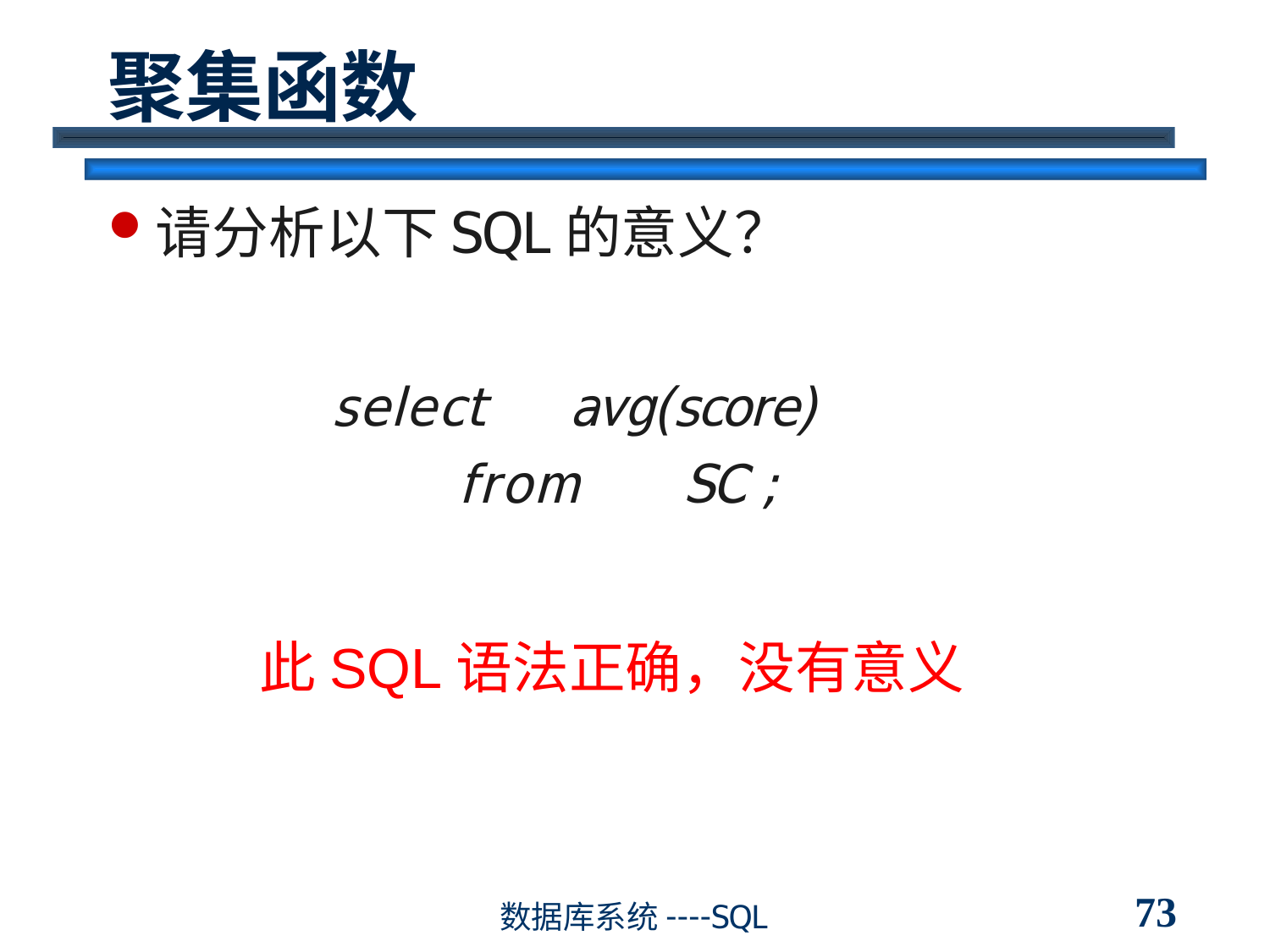

# 聚集函数
请分析以下SQL的意义？
select     avg(score)
	from      SC ;
此SQL语法正确，没有意义
73
数据库系统----SQL